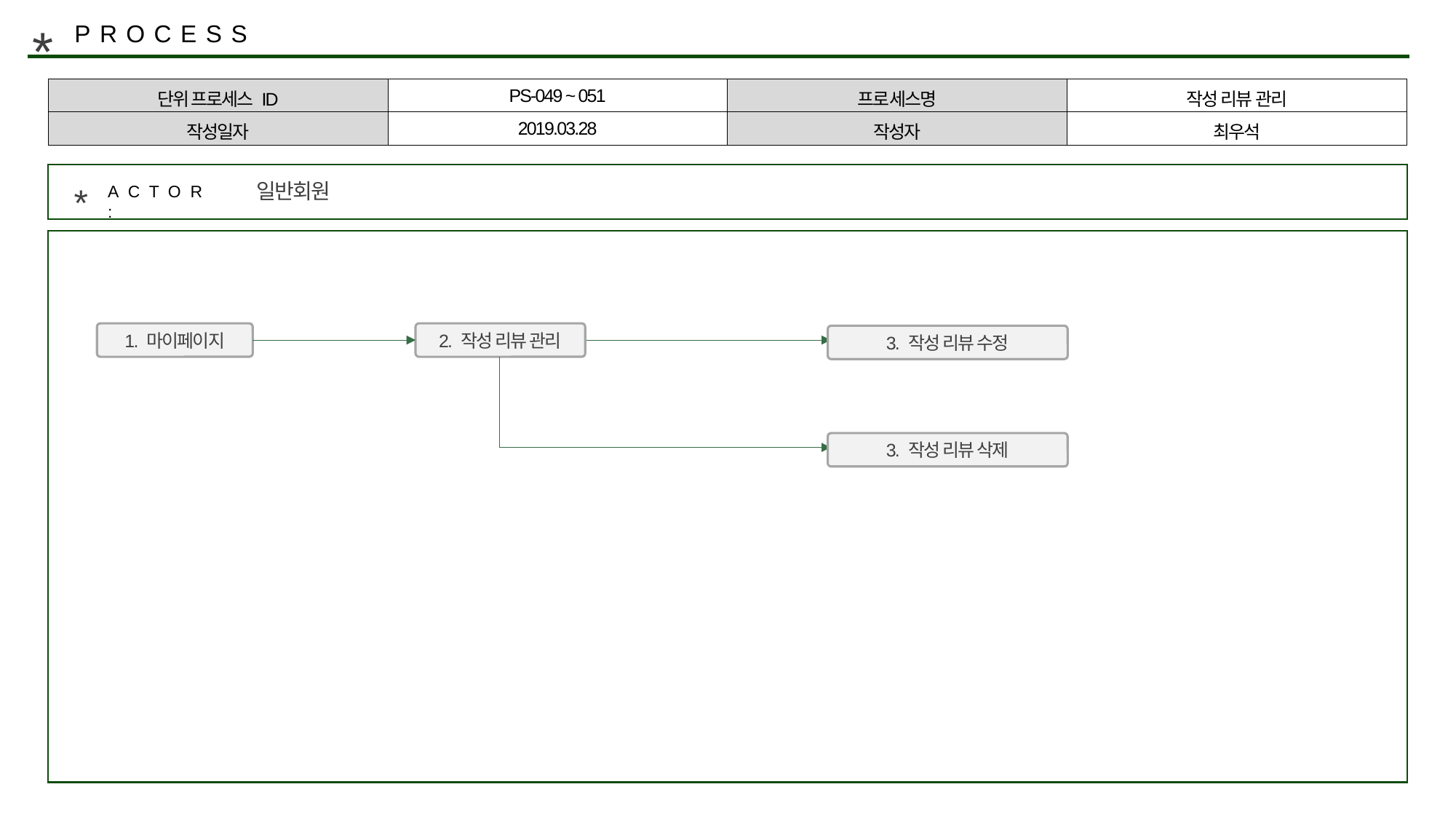

*
PROCESS
| 단위 프로세스 ID | PS-049 ~ 051 | 프로세스명 | 작성 리뷰 관리 |
| --- | --- | --- | --- |
| 작성일자 | 2019.03.28 | 작성자 | 최우석 |

일반회원
*
ACTOR :

1. 마이페이지
2. 작성 리뷰 관리
3. 작성 리뷰 수정
3. 작성 리뷰 삭제